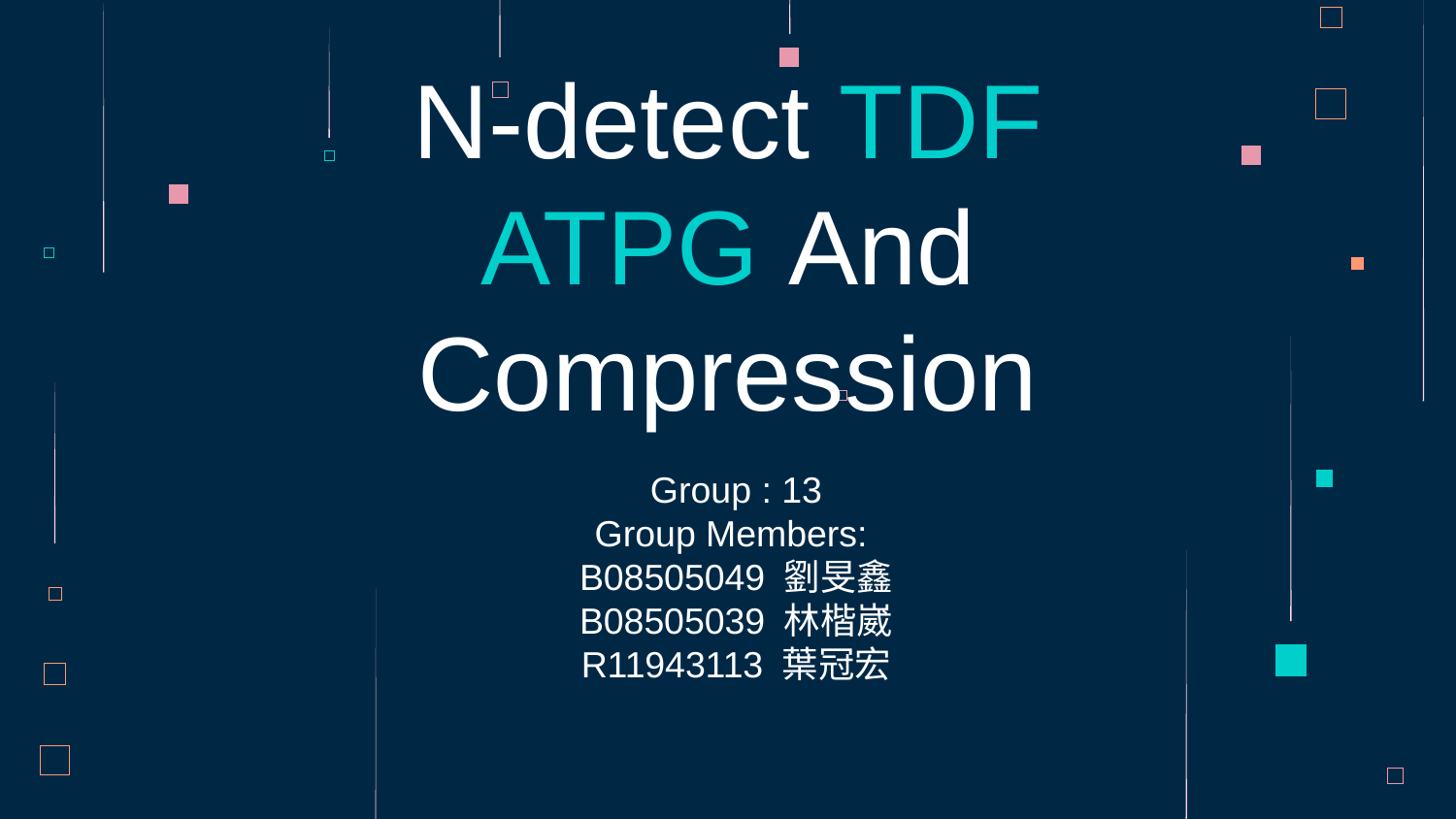

# N-detect TDF ATPG And Compression

Group : 13
Group Members:
B08505049 劉旻鑫
B08505039 林楷崴
R11943113 葉冠宏